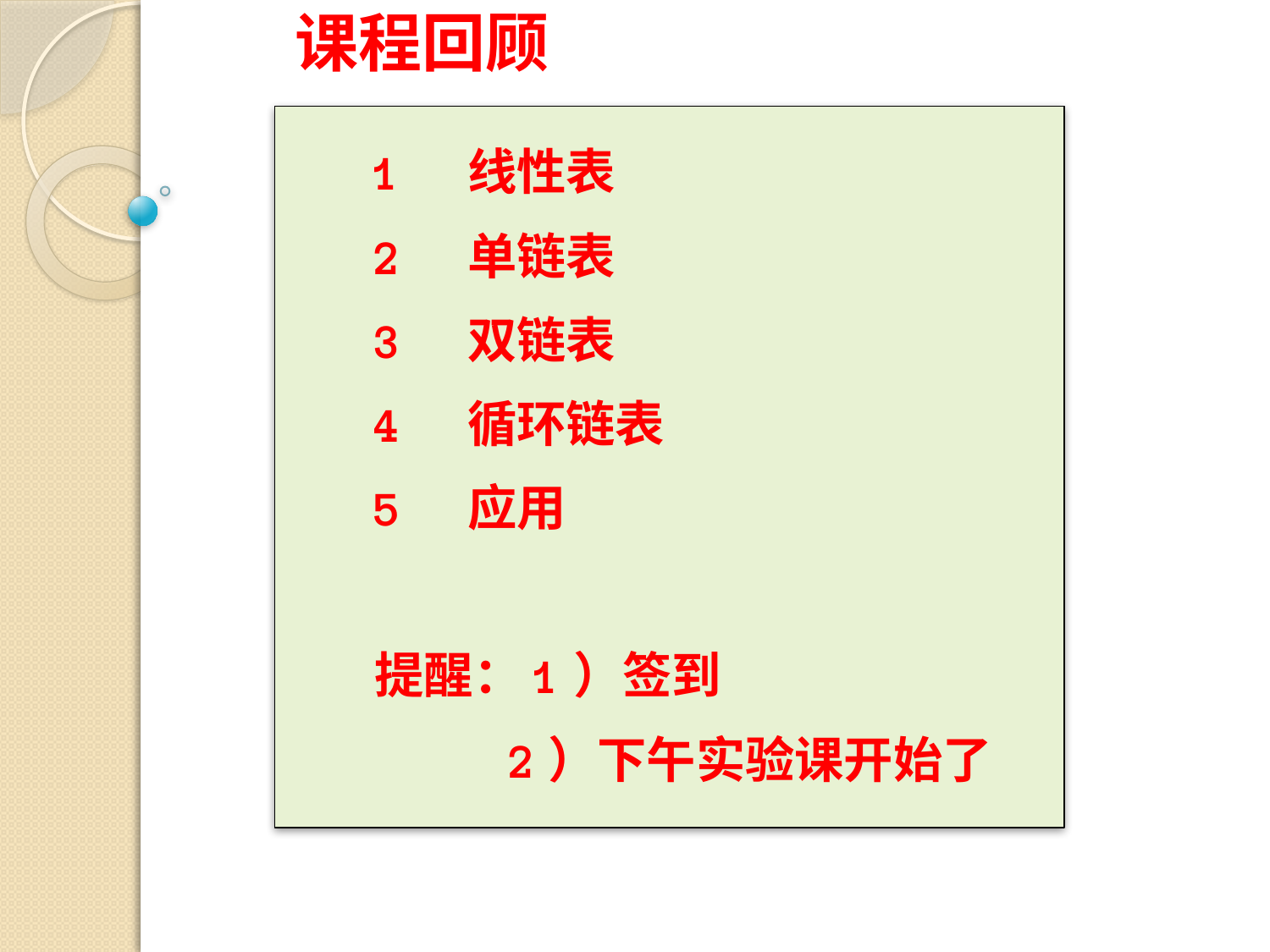

课程回顾
1  线性表
2  单链表
3  双链表
4  循环链表
5  应用

提醒：1）签到
     2）下午实验课开始了